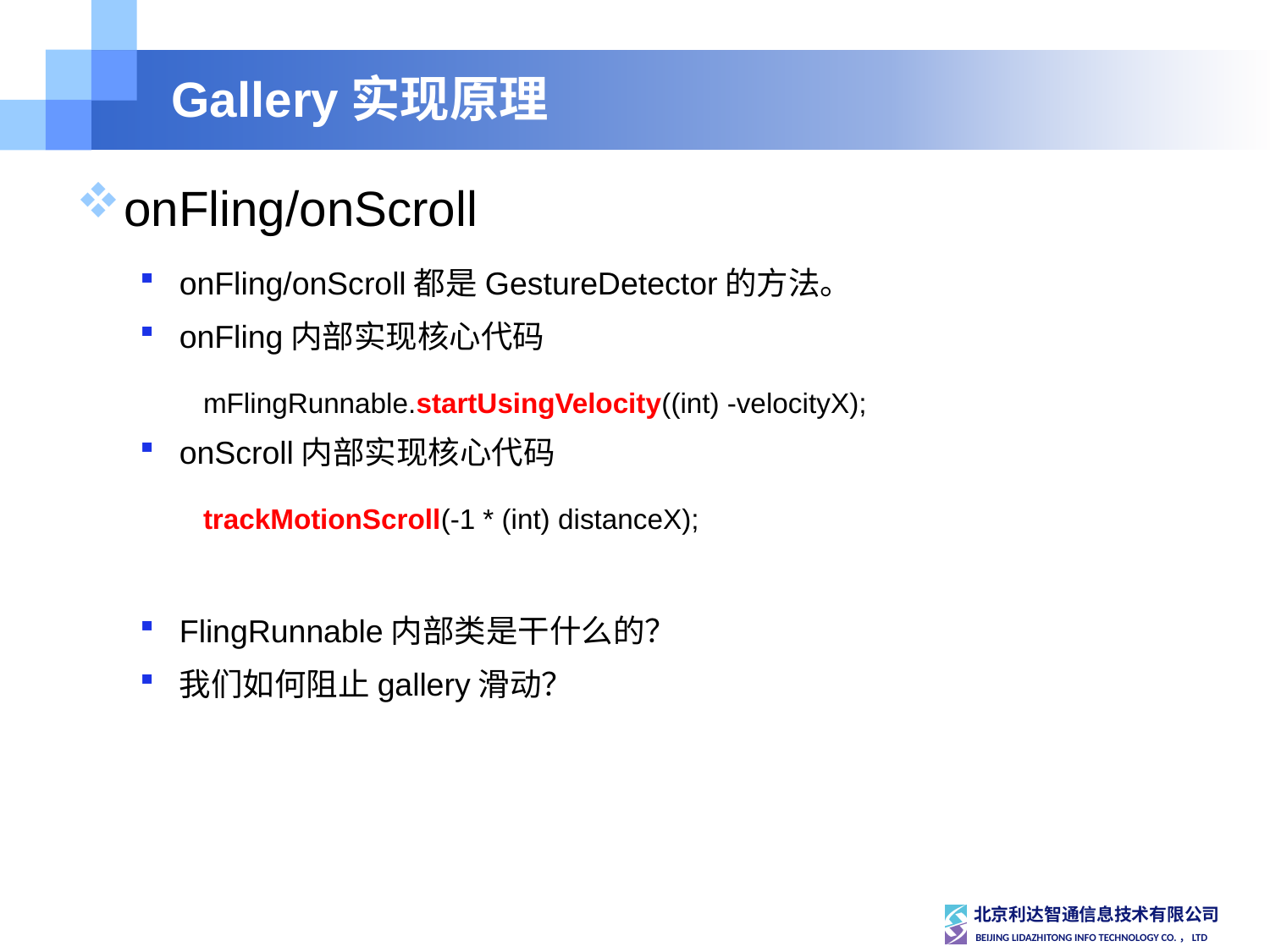

# Gallery实现原理
onFling/onScroll
onFling/onScroll都是GestureDetector的方法。
onFling内部实现核心代码
mFlingRunnable.startUsingVelocity((int) -velocityX);
onScroll内部实现核心代码
trackMotionScroll(-1 * (int) distanceX);

FlingRunnable内部类是干什么的？
我们如何阻止gallery滑动？